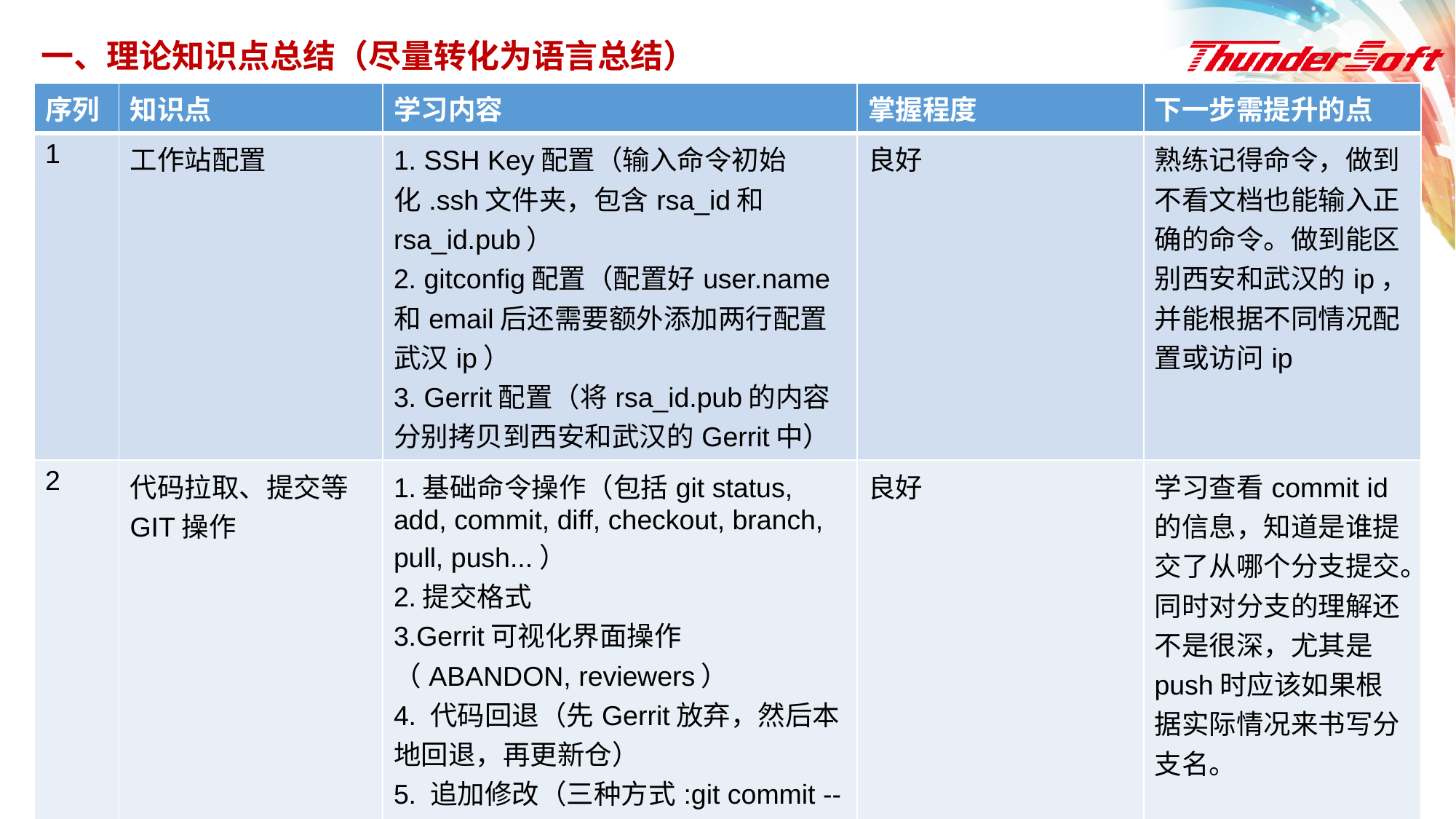

# 一、理论知识点总结（尽量转化为语言总结）
| 序列 | 知识点 | 学习内容 | 掌握程度 | 下一步需提升的点 |
| --- | --- | --- | --- | --- |
| 1 | 工作站配置 | 1. SSH Key配置（输入命令初始化.ssh文件夹，包含rsa\_id和rsa\_id.pub） 2. gitconfig配置（配置好user.name和email后还需要额外添加两行配置武汉ip） 3. Gerrit配置（将rsa\_id.pub的内容分别拷贝到西安和武汉的Gerrit中） | 良好 | 熟练记得命令，做到不看文档也能输入正确的命令。做到能区别西安和武汉的ip，并能根据不同情况配置或访问ip |
| 2 | 代码拉取、提交等GIT操作 | 1.基础命令操作（包括git status, add, commit, diff, checkout, branch, pull, push...） 2.提交格式 3.Gerrit可视化界面操作（ABANDON, reviewers） 4. 代码回退（先Gerrit放弃，然后本地回退，再更新仓） 5. 追加修改（三种方式:git commit --amend，Gerrit放弃后重新修改提交，直接在Gerri上修改） | 良好 | 学习查看commit id的信息，知道是谁提交了从哪个分支提交。同时对分支的理解还不是很深，尤其是push时应该如果根据实际情况来书写分支名。 |